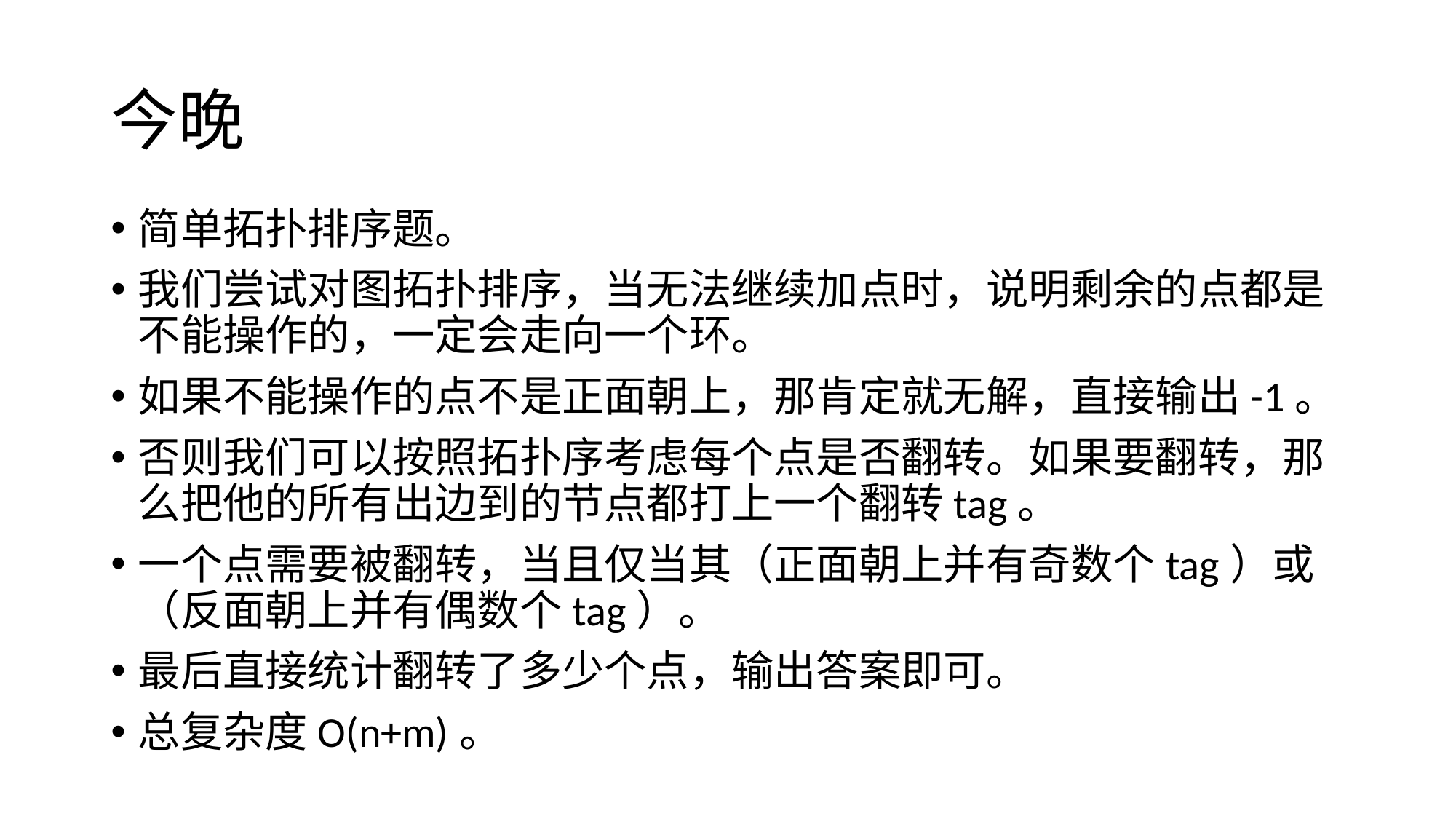

# 今晚
简单拓扑排序题。
我们尝试对图拓扑排序，当无法继续加点时，说明剩余的点都是不能操作的，一定会走向一个环。
如果不能操作的点不是正面朝上，那肯定就无解，直接输出-1。
否则我们可以按照拓扑序考虑每个点是否翻转。如果要翻转，那么把他的所有出边到的节点都打上一个翻转tag。
一个点需要被翻转，当且仅当其（正面朝上并有奇数个tag）或（反面朝上并有偶数个tag）。
最后直接统计翻转了多少个点，输出答案即可。
总复杂度O(n+m)。